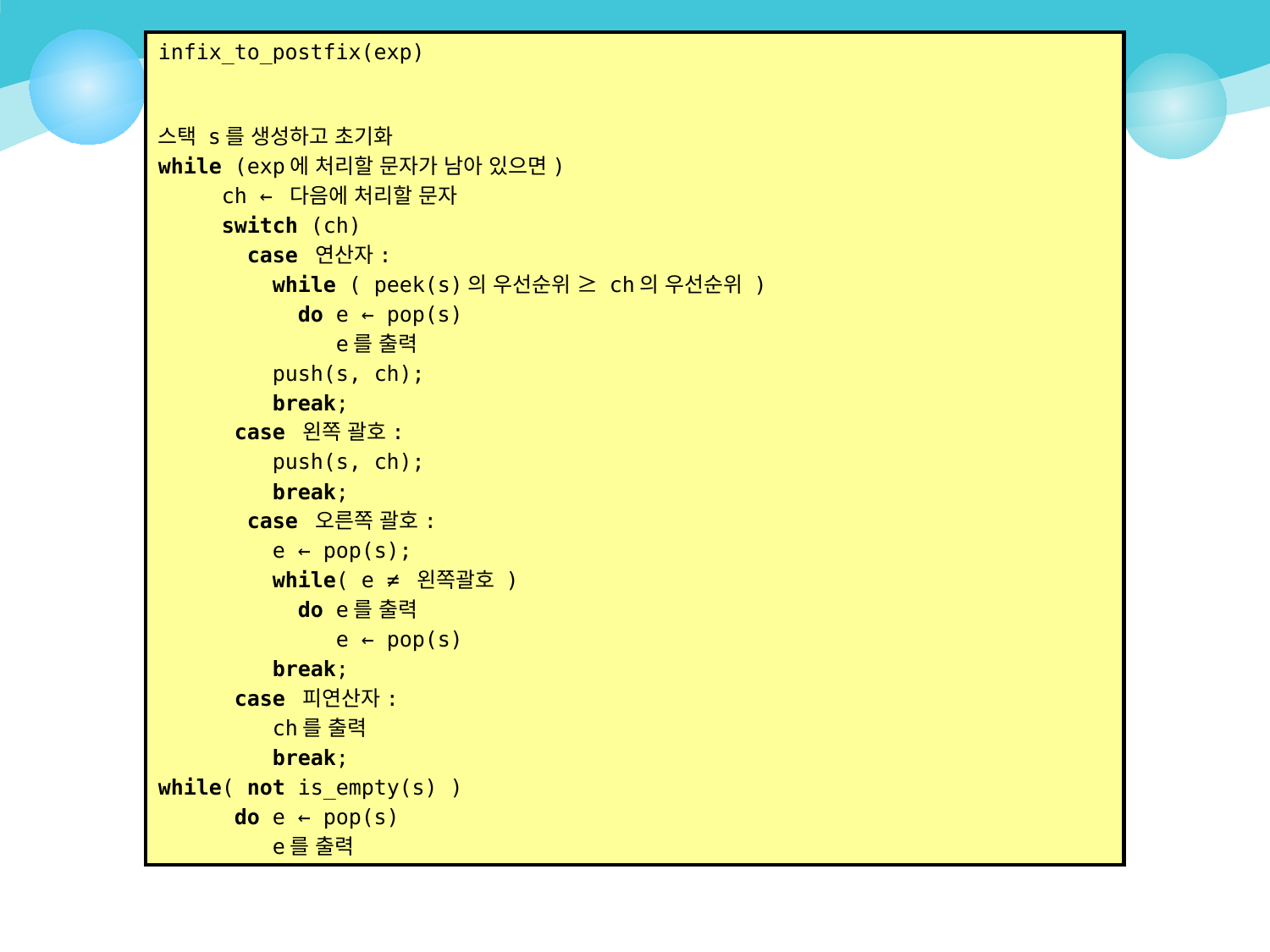

infix_to_postfix(exp)

스택 s를 생성하고 초기화
while (exp에 처리할 문자가 남아 있으면)
     ch ← 다음에 처리할 문자
     switch (ch)
       case 연산자:
         while ( peek(s)의 우선순위 ≥ ch의 우선순위 )
           do e ← pop(s)
              e를 출력
         push(s, ch);
         break;
      case 왼쪽 괄호:
         push(s, ch);
         break;
       case 오른쪽 괄호:
         e ← pop(s);
         while( e ≠ 왼쪽괄호 )
           do e를 출력
              e ← pop(s)
         break;
      case 피연산자:
         ch를 출력
         break;
while( not is_empty(s) )
      do e ← pop(s)
         e를 출력